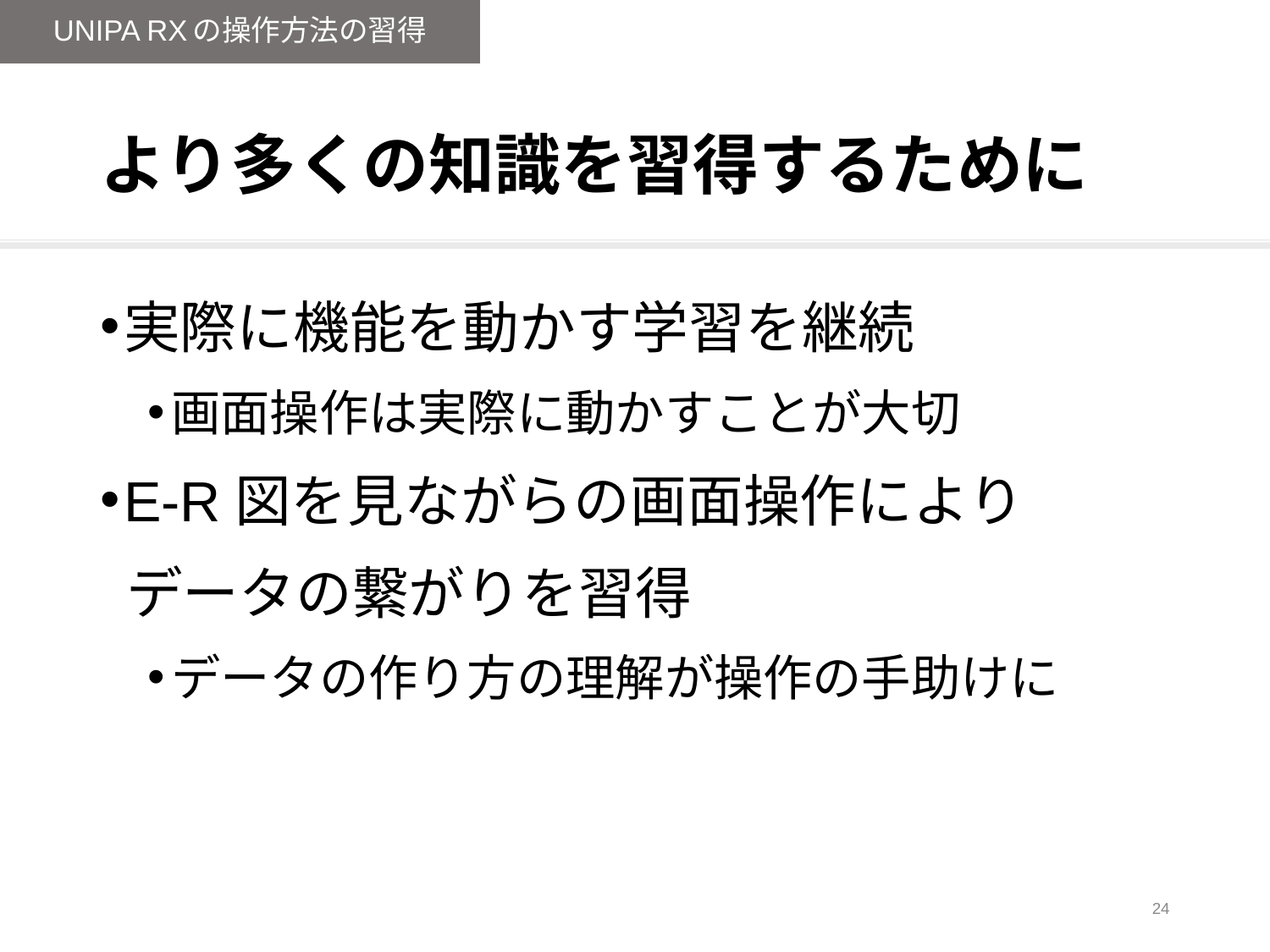

UNIPA RXの操作方法の習得
# より多くの知識を習得するために
実際に機能を動かす学習を継続
画面操作は実際に動かすことが大切
E-R図を見ながらの画面操作により
 データの繋がりを習得
データの作り方の理解が操作の手助けに
24